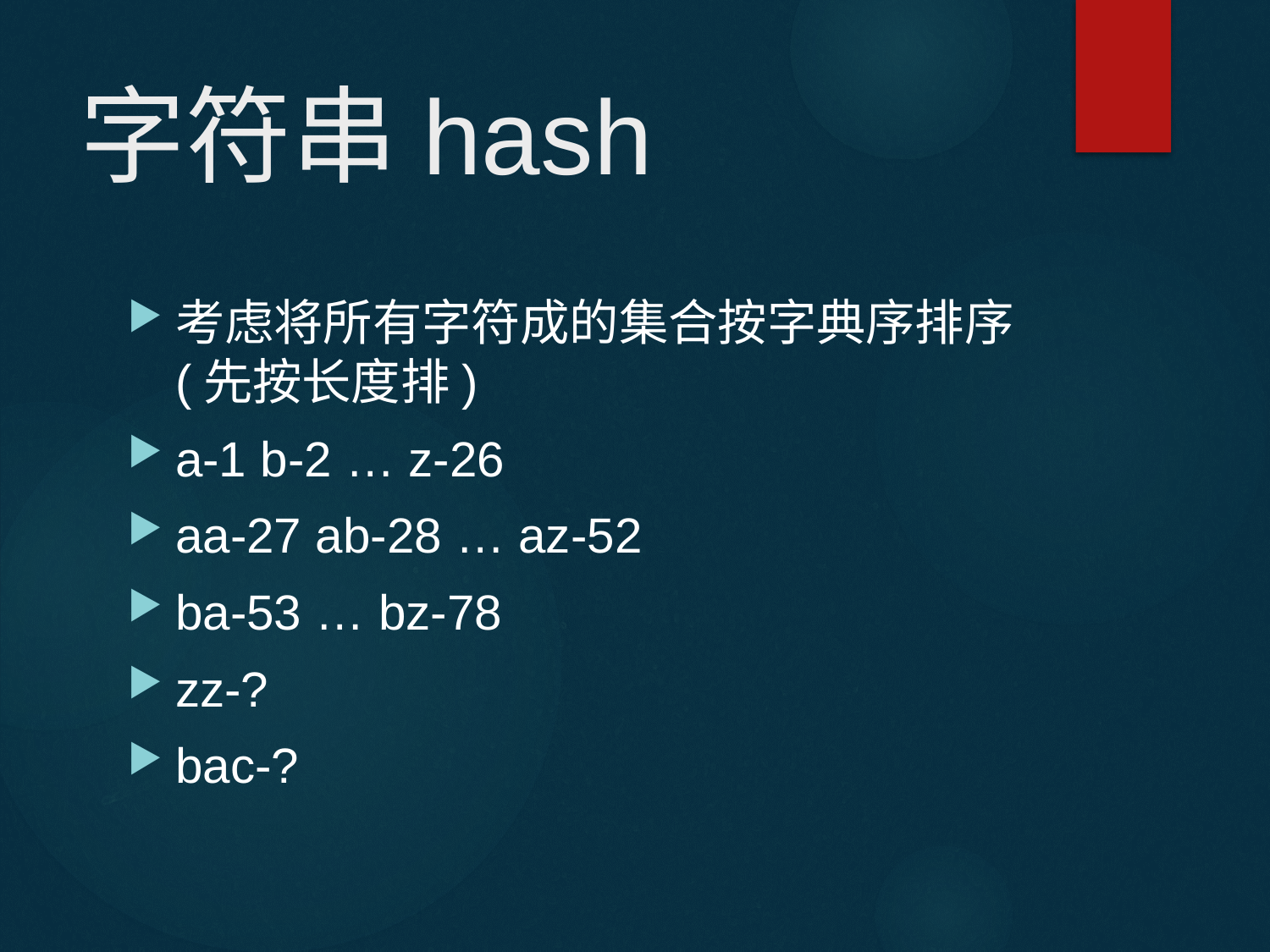

# 字符串hash
考虑将所有字符成的集合按字典序排序(先按长度排)
a-1 b-2 … z-26
aa-27 ab-28 … az-52
ba-53 … bz-78
zz-?
bac-?